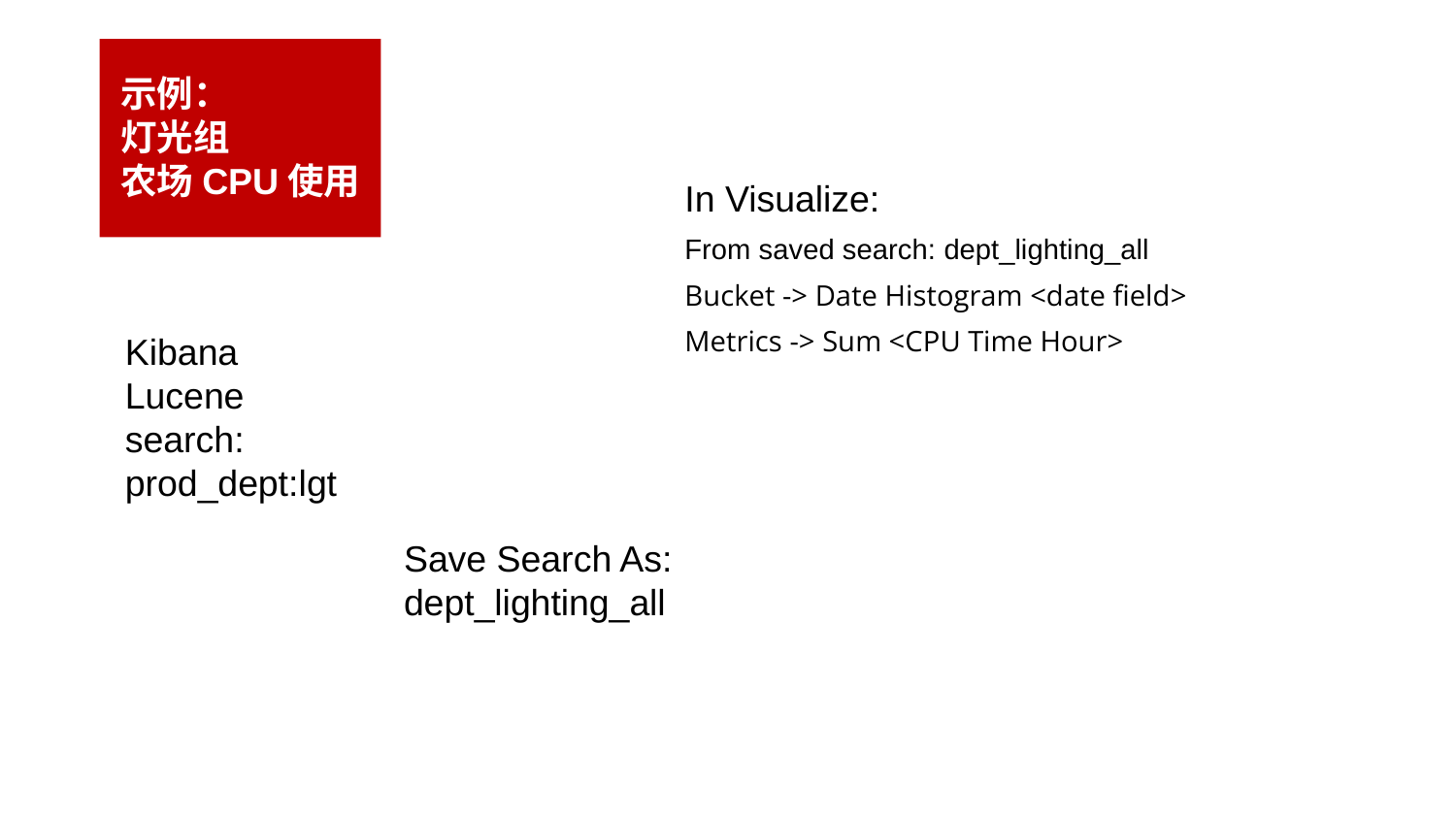

示例：
灯光组
农场CPU使用
In Visualize:
From saved search: dept_lighting_all
Bucket -> Date Histogram <date field>
Metrics -> Sum <CPU Time Hour>
Kibana
Lucene search:
prod_dept:lgt
Save Search As:
dept_lighting_all